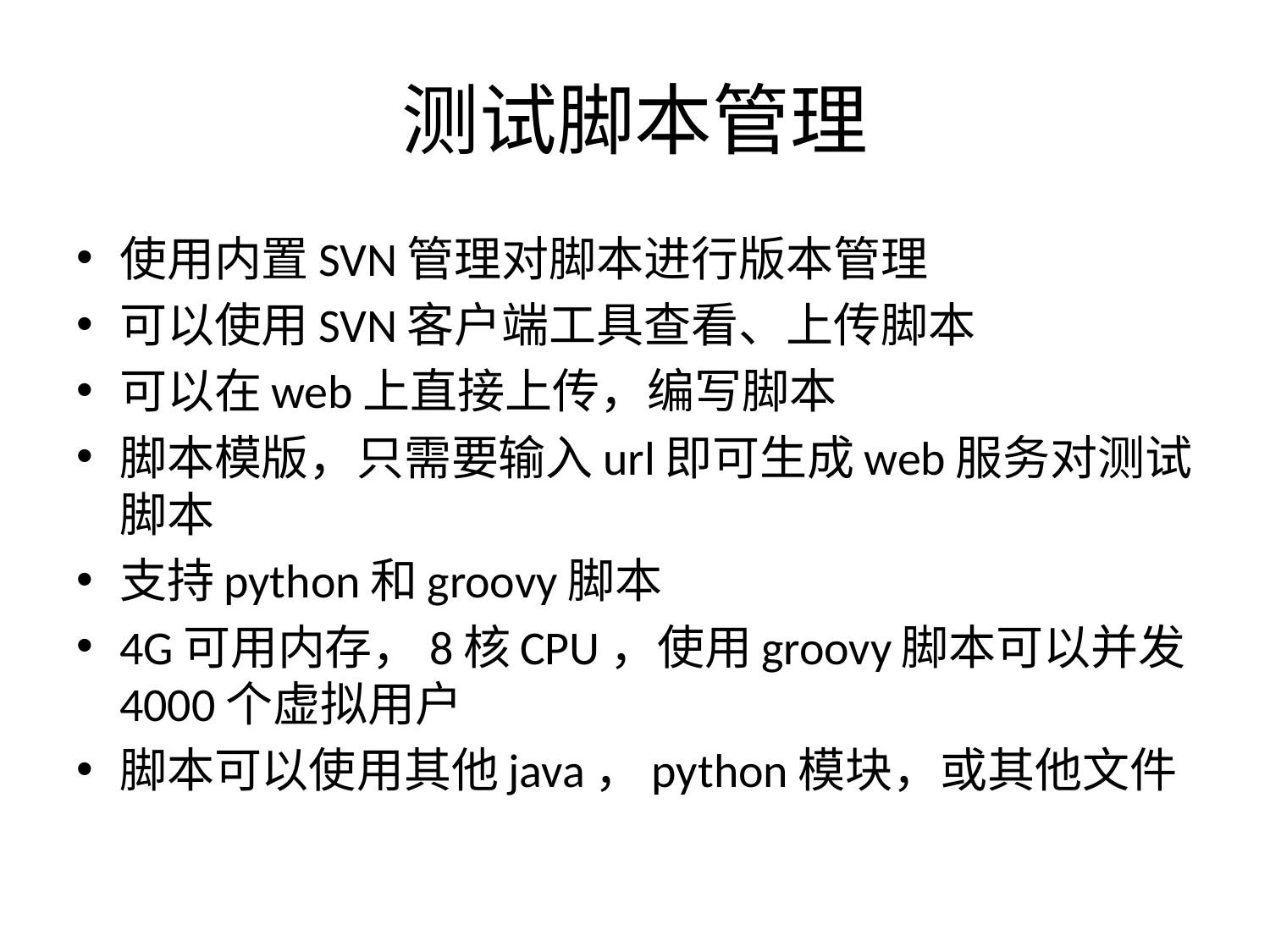

# 测试脚本管理
使用内置SVN管理对脚本进行版本管理
可以使用SVN客户端工具查看、上传脚本
可以在web上直接上传，编写脚本
脚本模版，只需要输入url即可生成web服务对测试脚本
支持python和groovy脚本
4G可用内存，8核CPU，使用groovy脚本可以并发4000个虚拟用户
脚本可以使用其他java，python模块，或其他文件